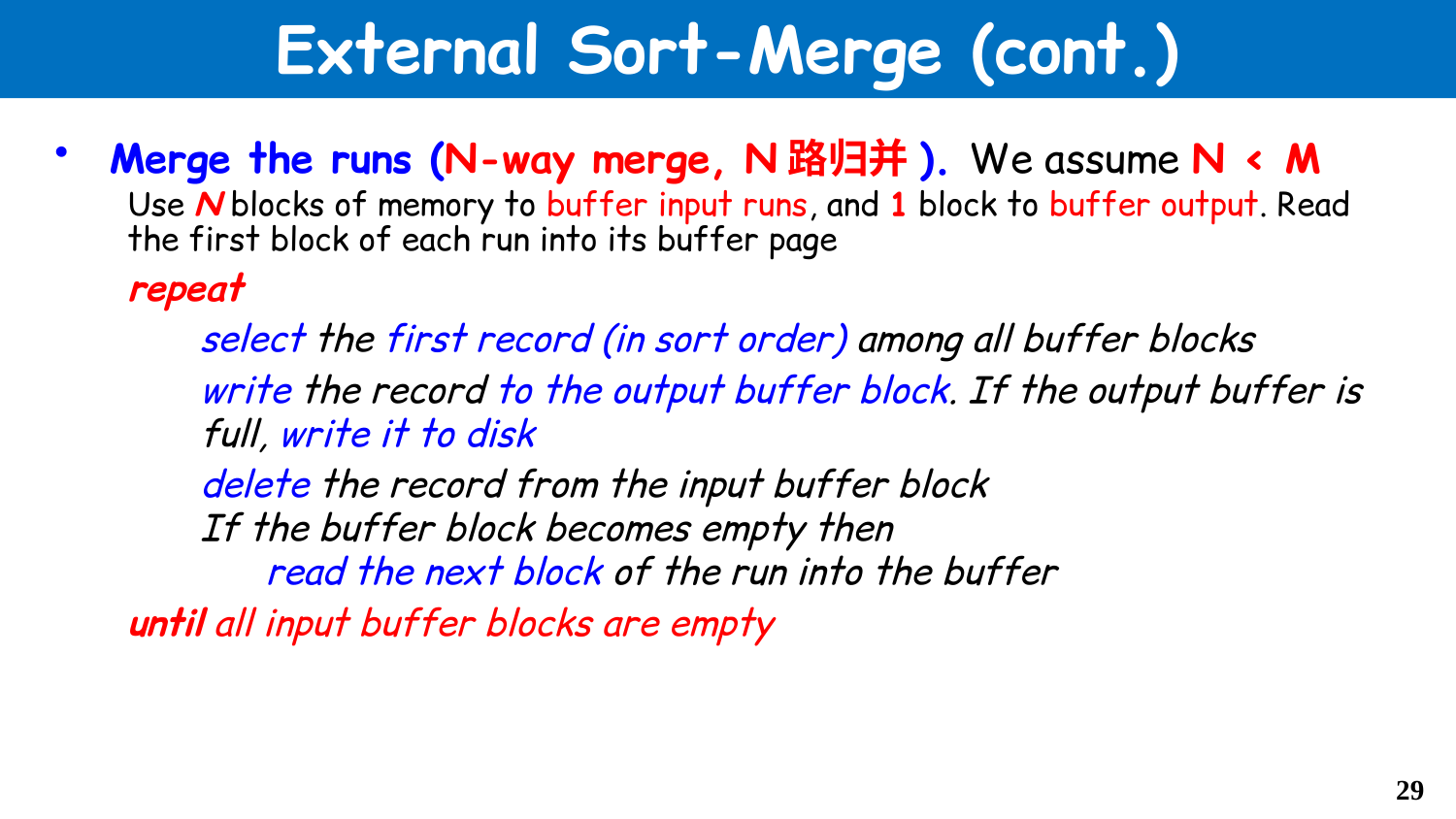

# External Sort-Merge (cont.)
Merge the runs (N-way merge, N路归并). We assume N < M
Use N blocks of memory to buffer input runs, and 1 block to buffer output. Read the first block of each run into its buffer page
repeat
select the first record (in sort order) among all buffer blocks
write the record to the output buffer block. If the output buffer is full, write it to disk
delete the record from the input buffer block
If the buffer block becomes empty then
      read the next block of the run into the buffer
until all input buffer blocks are empty